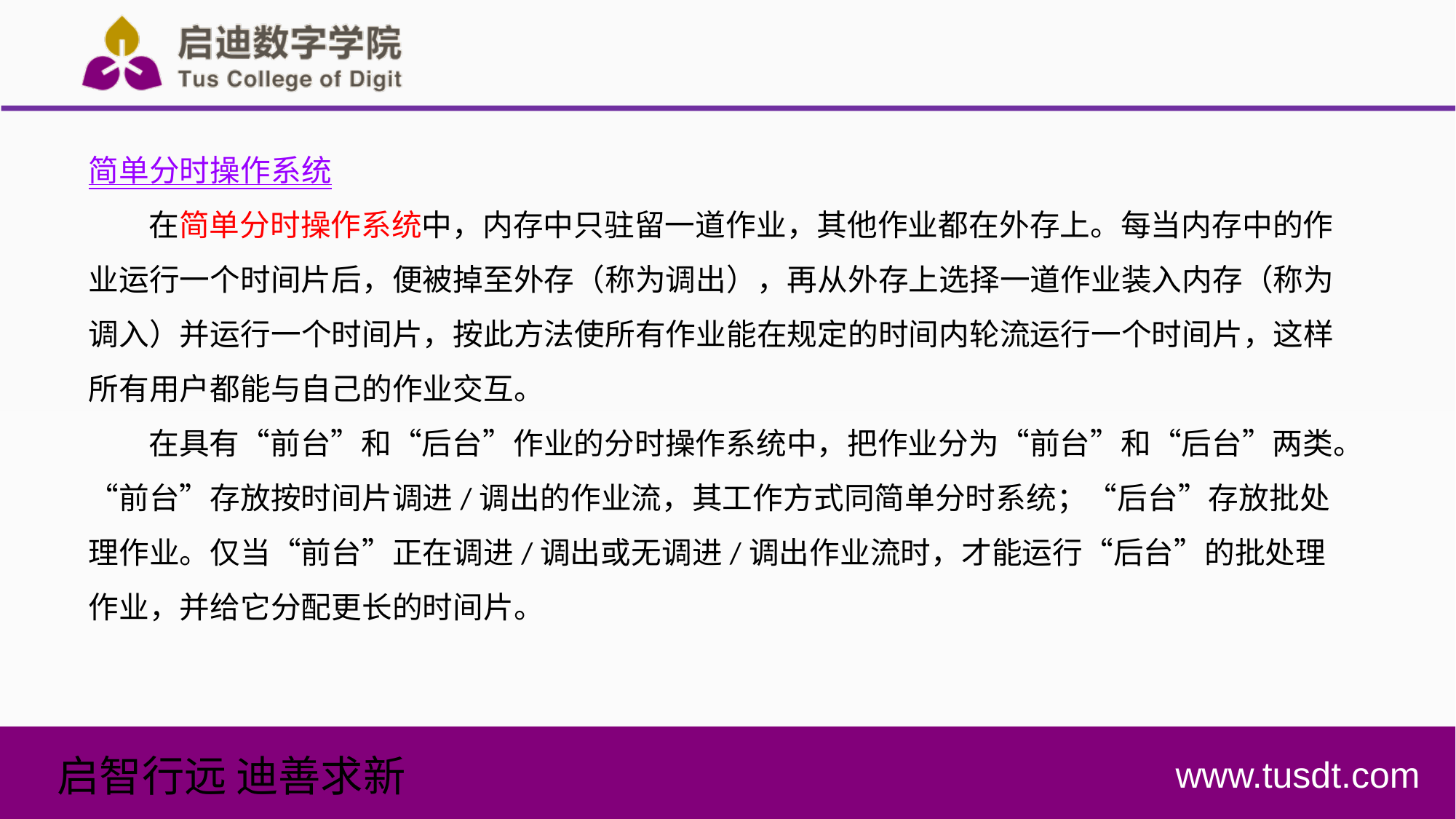

简单分时操作系统
在简单分时操作系统中，内存中只驻留一道作业，其他作业都在外存上。每当内存中的作业运行一个时间片后，便被掉至外存（称为调出），再从外存上选择一道作业装入内存（称为调入）并运行一个时间片，按此方法使所有作业能在规定的时间内轮流运行一个时间片，这样所有用户都能与自己的作业交互。
在具有“前台”和“后台”作业的分时操作系统中，把作业分为“前台”和“后台”两类。“前台”存放按时间片调进/调出的作业流，其工作方式同简单分时系统；“后台”存放批处理作业。仅当“前台”正在调进/调出或无调进/调出作业流时，才能运行“后台”的批处理作业，并给它分配更长的时间片。